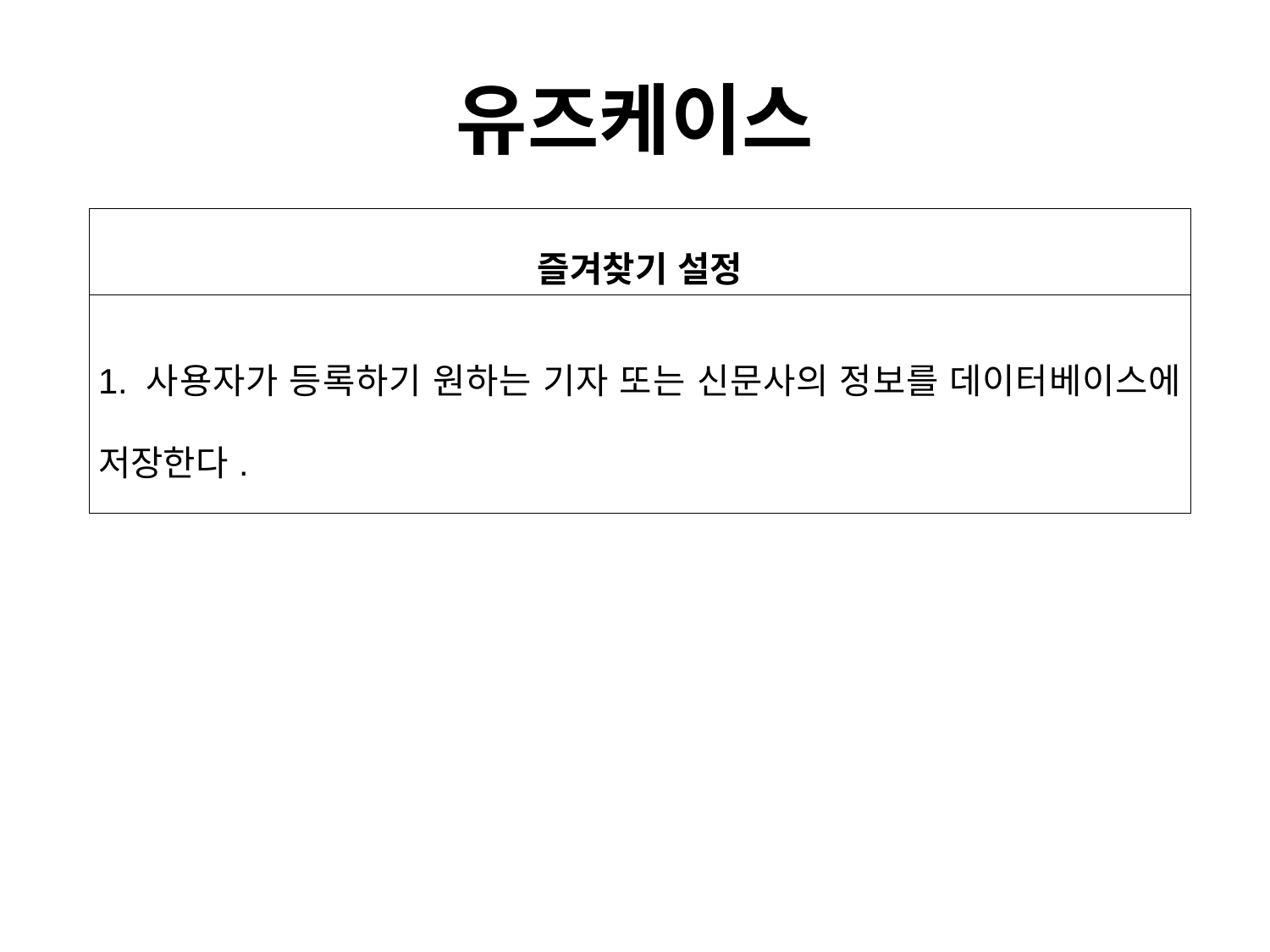

# 유즈케이스
| 즐겨찾기 설정 |
| --- |
| 1. 사용자가 등록하기 원하는 기자 또는 신문사의 정보를 데이터베이스에 저장한다. |